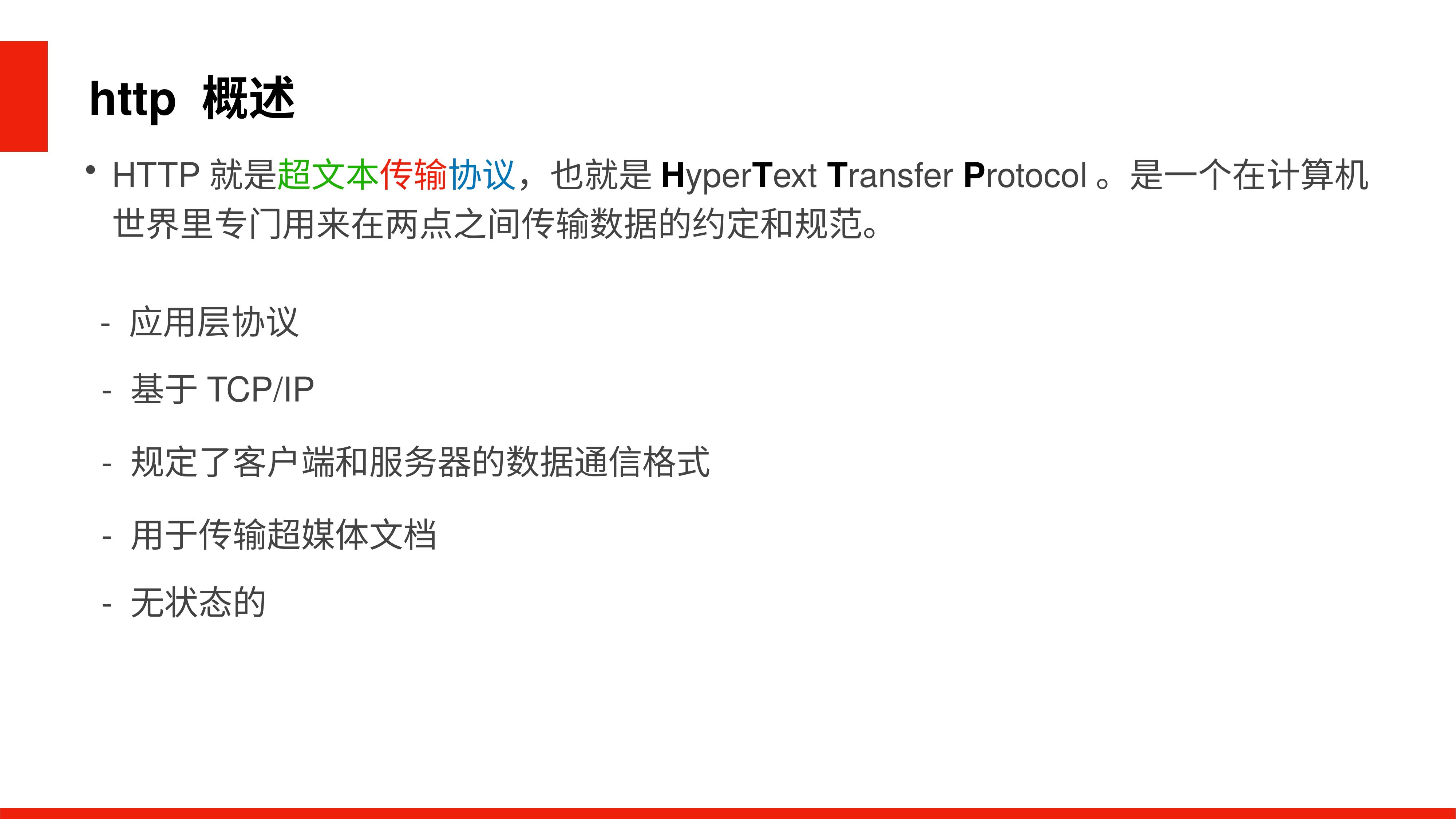

http 概述
HTTP就是超文本传输协议，也就是HyperText Transfer Protocol。是一个在计算机世界里专门用来在两点之间传输数据的约定和规范。
- 应用层协议
- 基于TCP/IP
- 规定了客户端和服务器的数据通信格式
- 用于传输超媒体文档
- 无状态的
13